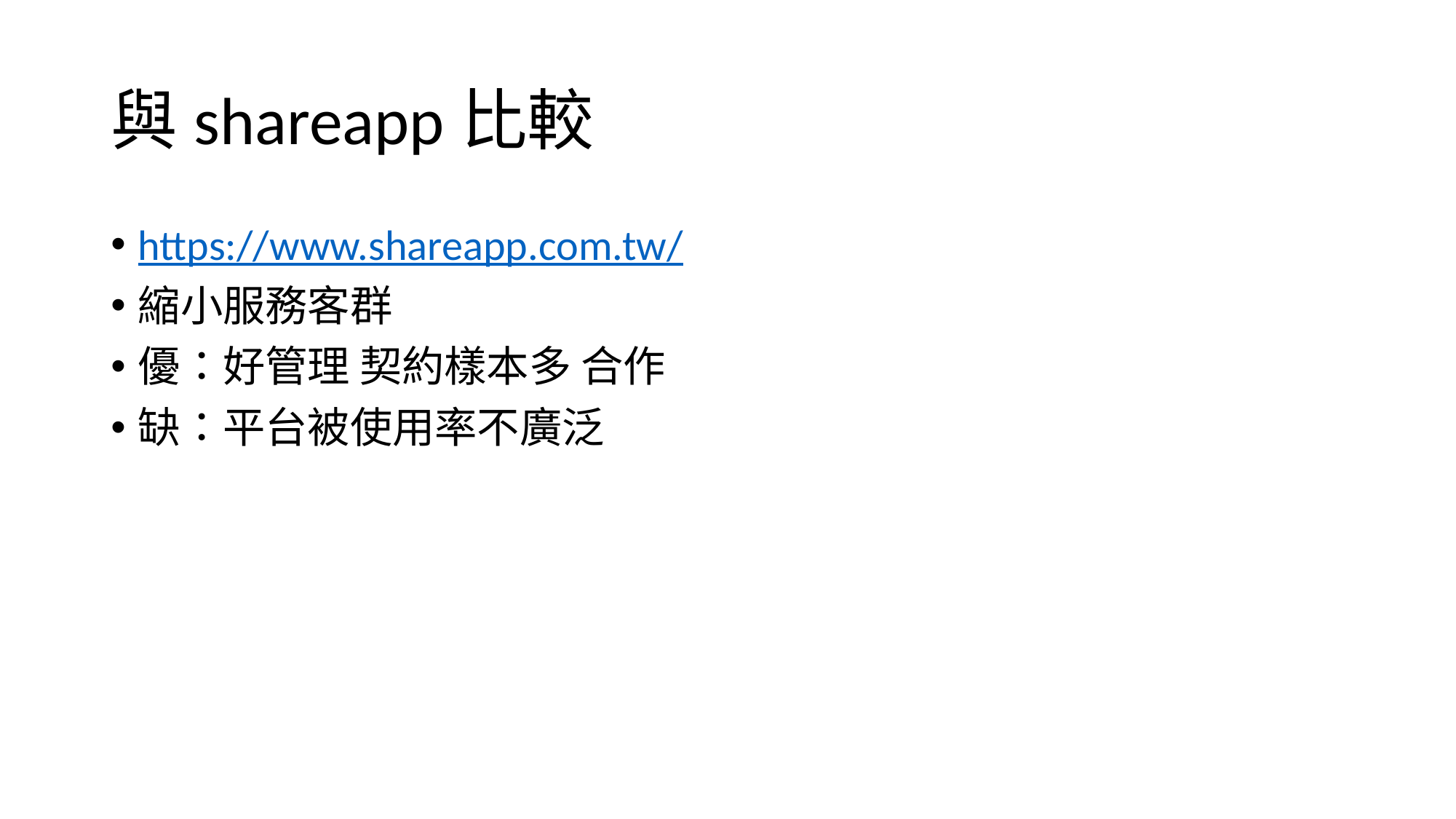

# 與shareapp比較
https://www.shareapp.com.tw/
縮小服務客群
優：好管理 契約樣本多 合作
缺：平台被使用率不廣泛